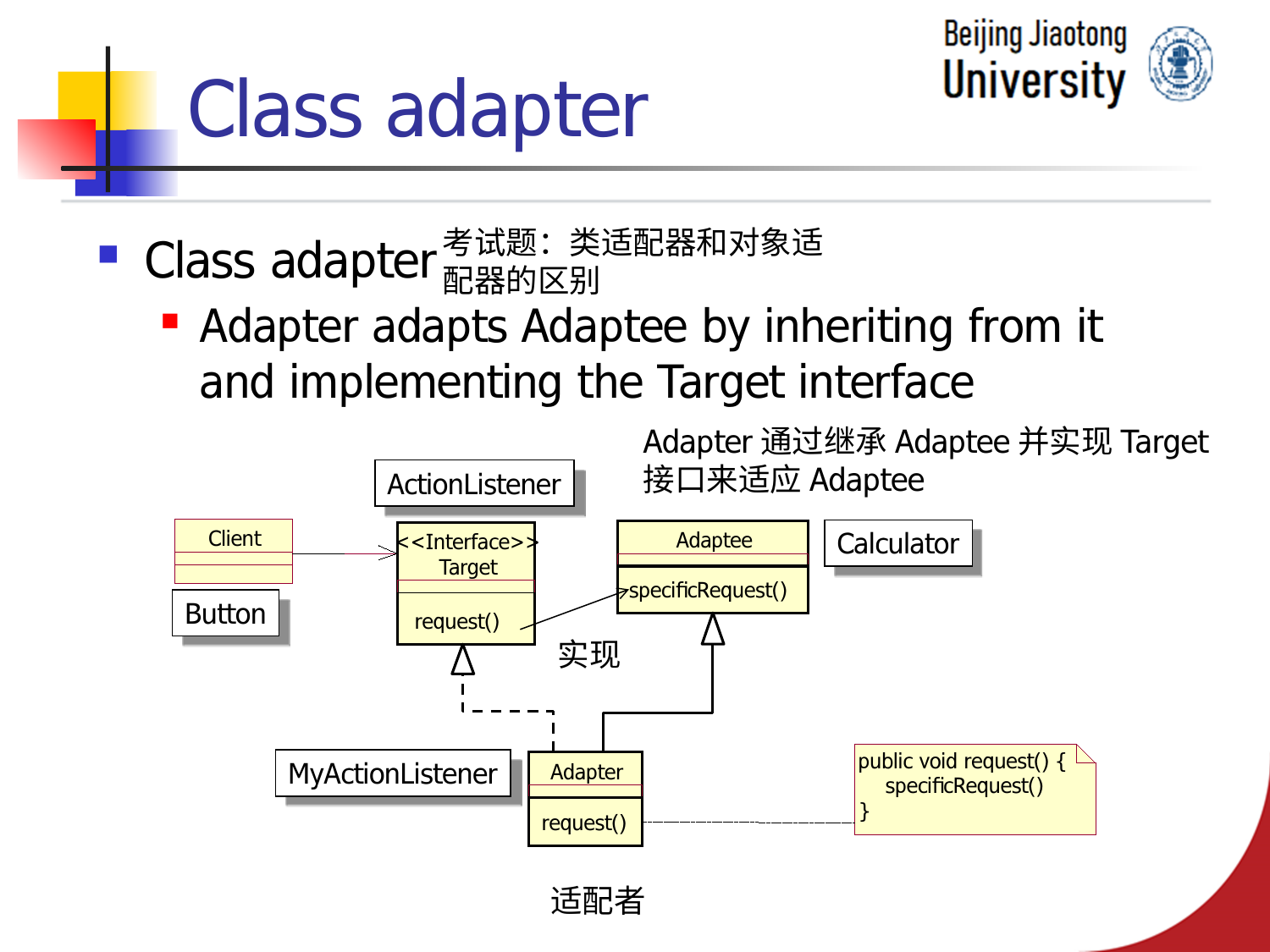

# Class adapter
考试题：类适配器和对象适配器的区别
Class adapter
Adapter adapts Adaptee by inheriting from it and implementing the Target interface

Adapter通过继承Adaptee并实现Target接口来适应Adaptee
ActionListener
Calculator
Button
MyActionListener

Client
Adaptee
<<Interface>>

Target

specificRequest()

request()

实现

public void request() {

Adapter
   specificRequest()

}
request()

30
适配者